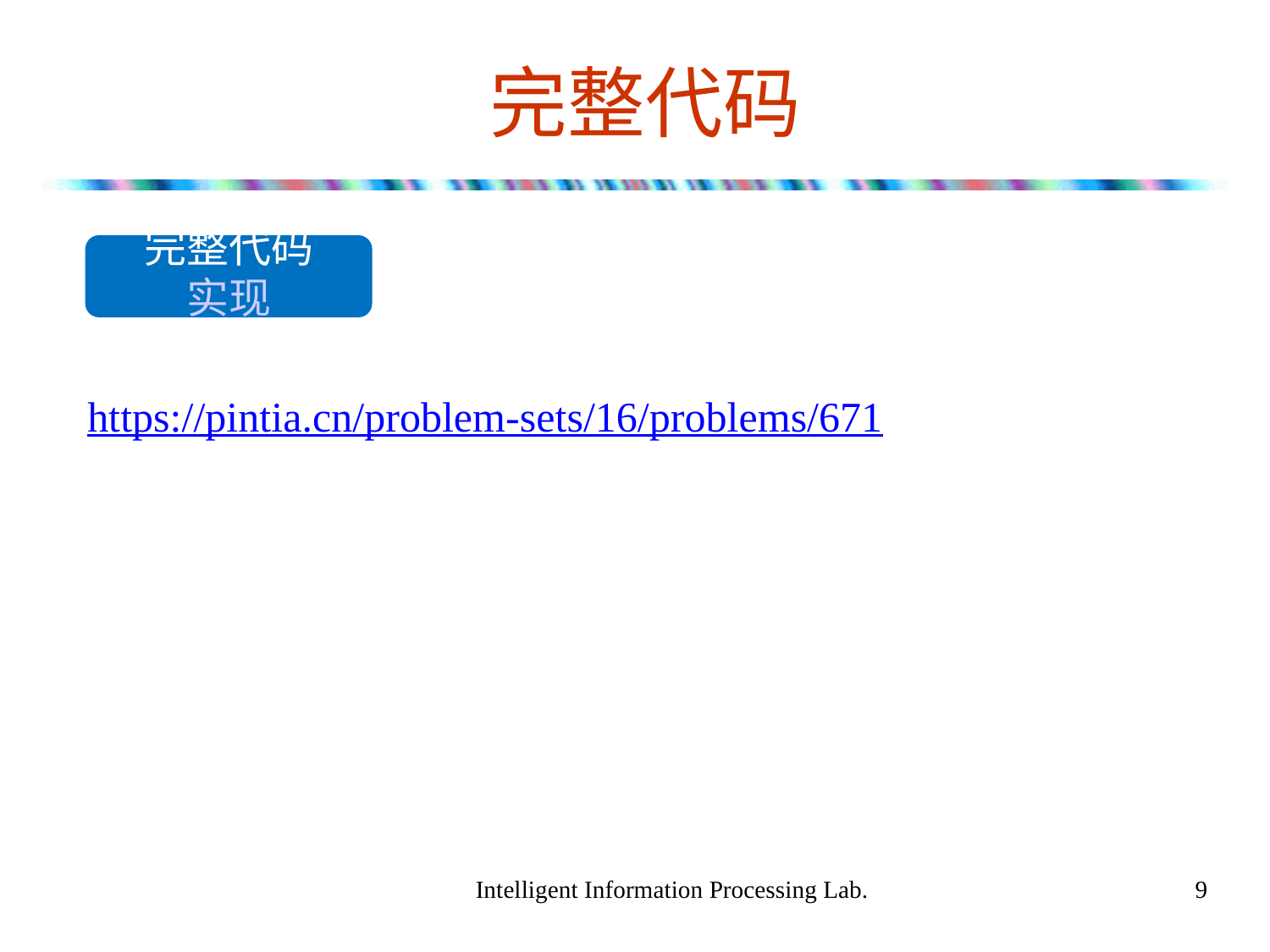

# 完整代码
完整代码实现
https://pintia.cn/problem-sets/16/problems/671
Intelligent Information Processing Lab.